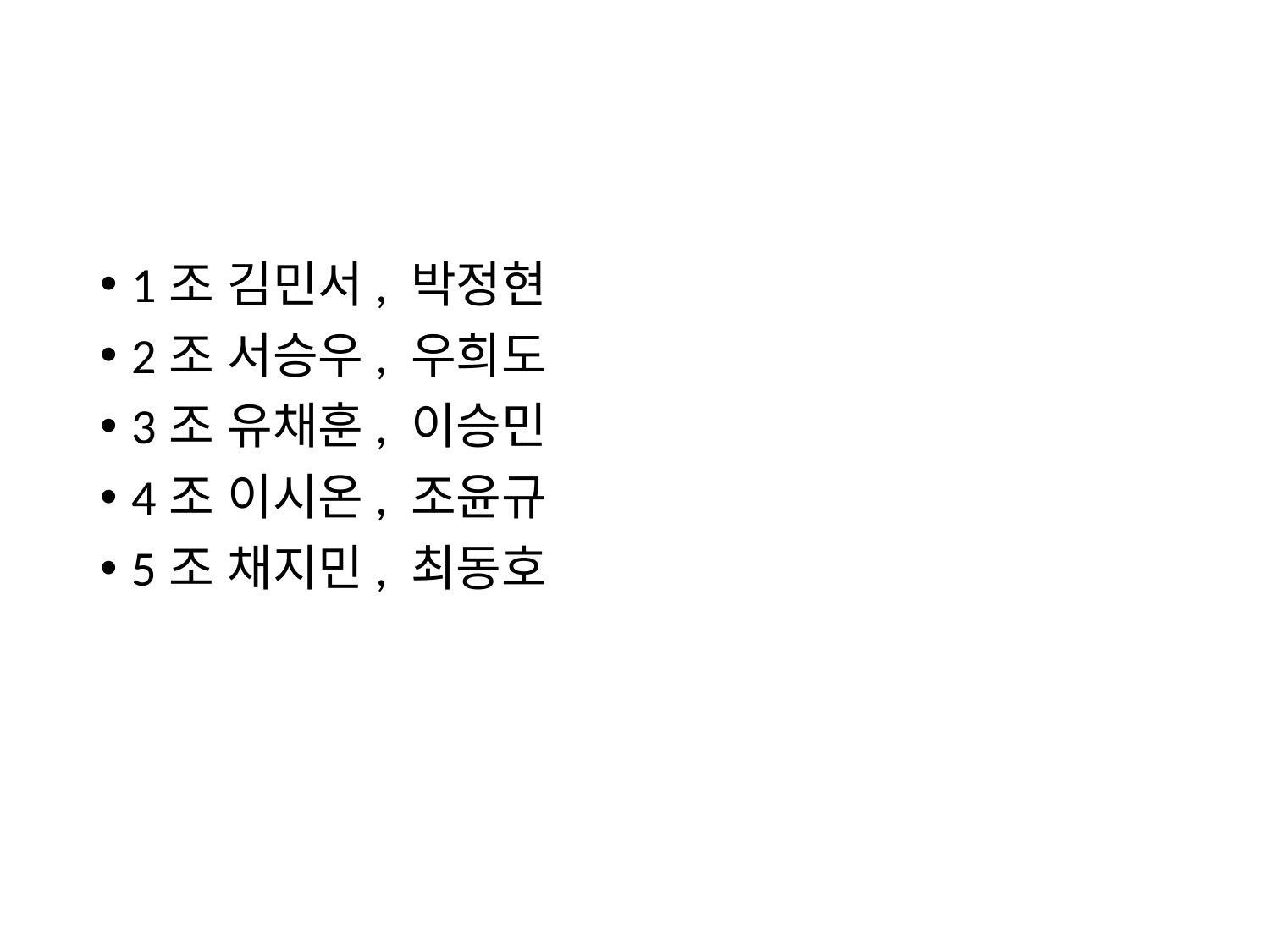

1조 김민서, 박정현
2조 서승우, 우희도
3조 유채훈, 이승민
4조 이시온, 조윤규
5조 채지민, 최동호